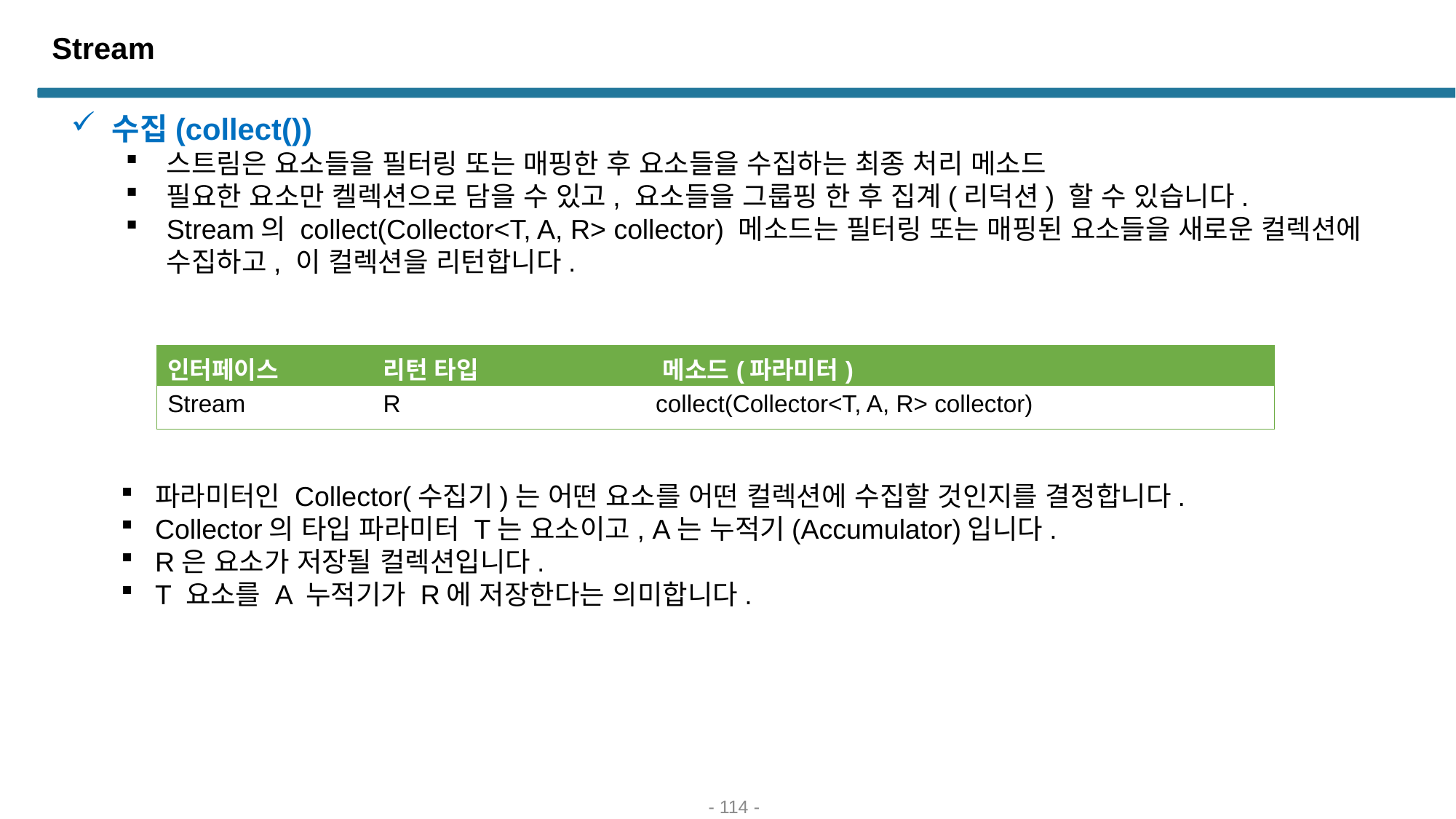

# Stream
수집(collect())
스트림은 요소들을 필터링 또는 매핑한 후 요소들을 수집하는 최종 처리 메소드
필요한 요소만 켈렉션으로 담을 수 있고, 요소들을 그룹핑 한 후 집계(리덕션) 할 수 있습니다.
Stream의 collect(Collector<T, A, R> collector) 메소드는 필터링 또는 매핑된 요소들을 새로운 컬렉션에 수집하고, 이 컬렉션을 리턴합니다.
| 인터페이스 | 리턴 타입 | 메소드(파라미터) |
| --- | --- | --- |
| Stream | R | collect(Collector<T, A, R> collector) |
파라미터인 Collector(수집기)는 어떤 요소를 어떤 컬렉션에 수집할 것인지를 결정합니다.
Collector의 타입 파라미터 T는 요소이고, A는 누적기(Accumulator)입니다.
R은 요소가 저장될 컬렉션입니다.
T 요소를 A 누적기가 R에 저장한다는 의미합니다.

- 114 -